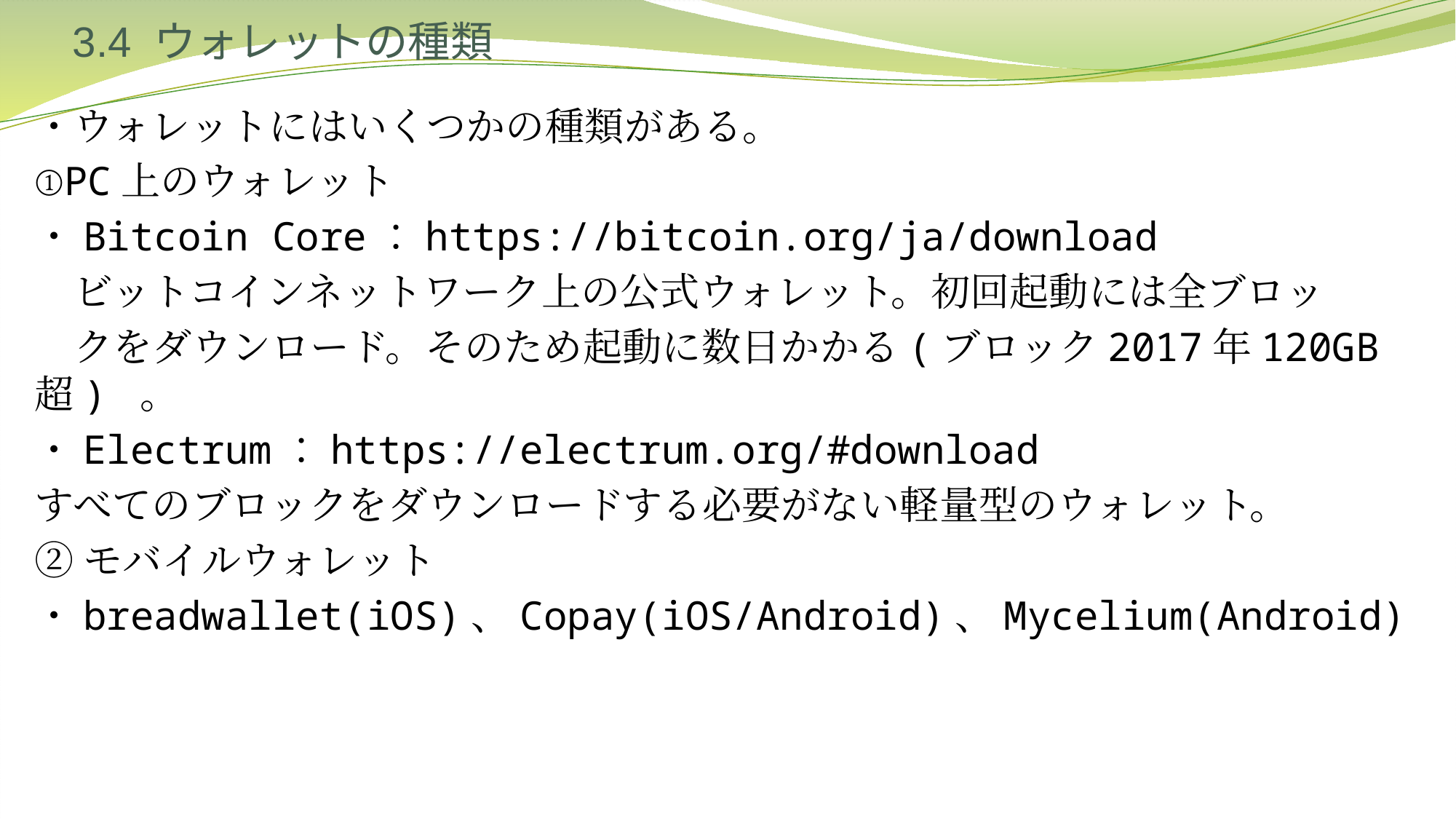

# 3.4 ウォレットの種類
・ウォレットにはいくつかの種類がある。
①PC上のウォレット
・Bitcoin Core：https://bitcoin.org/ja/download
　ビットコインネットワーク上の公式ウォレット。初回起動には全ブロッ
　クをダウンロード。そのため起動に数日かかる(ブロック2017年120GB超) 。
・Electrum：https://electrum.org/#download
すべてのブロックをダウンロードする必要がない軽量型のウォレット。
②モバイルウォレット
・breadwallet(iOS)、Copay(iOS/Android)、Mycelium(Android)